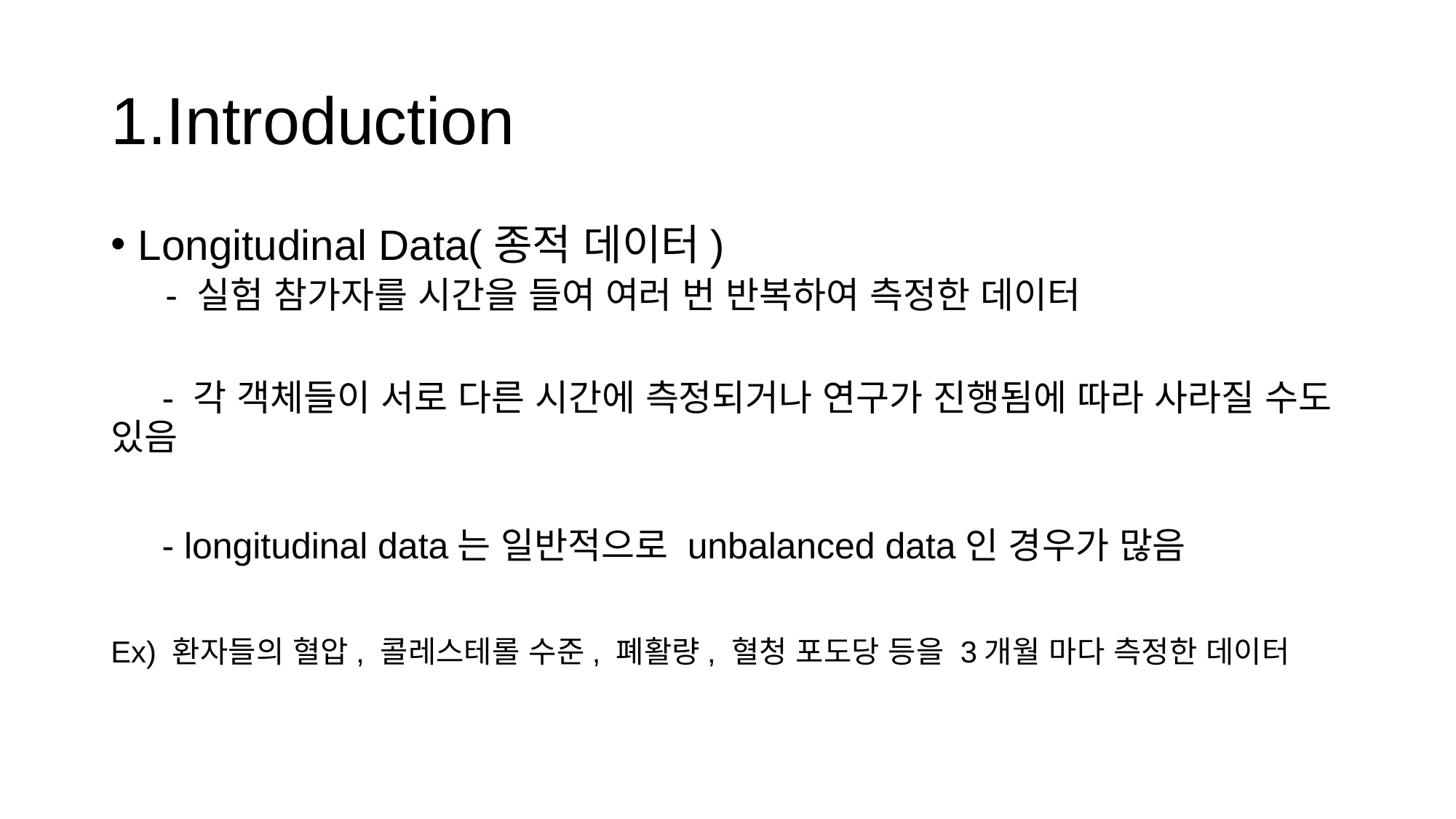

# 1.Introduction
Longitudinal Data(종적 데이터)
- 실험 참가자를 시간을 들여 여러 번 반복하여 측정한 데이터

     - 각 객체들이 서로 다른 시간에 측정되거나 연구가 진행됨에 따라 사라질 수도 있음

     - longitudinal data는 일반적으로 unbalanced data인 경우가 많음

Ex) 환자들의 혈압, 콜레스테롤 수준, 폐활량, 혈청 포도당 등을 3개월 마다 측정한 데이터